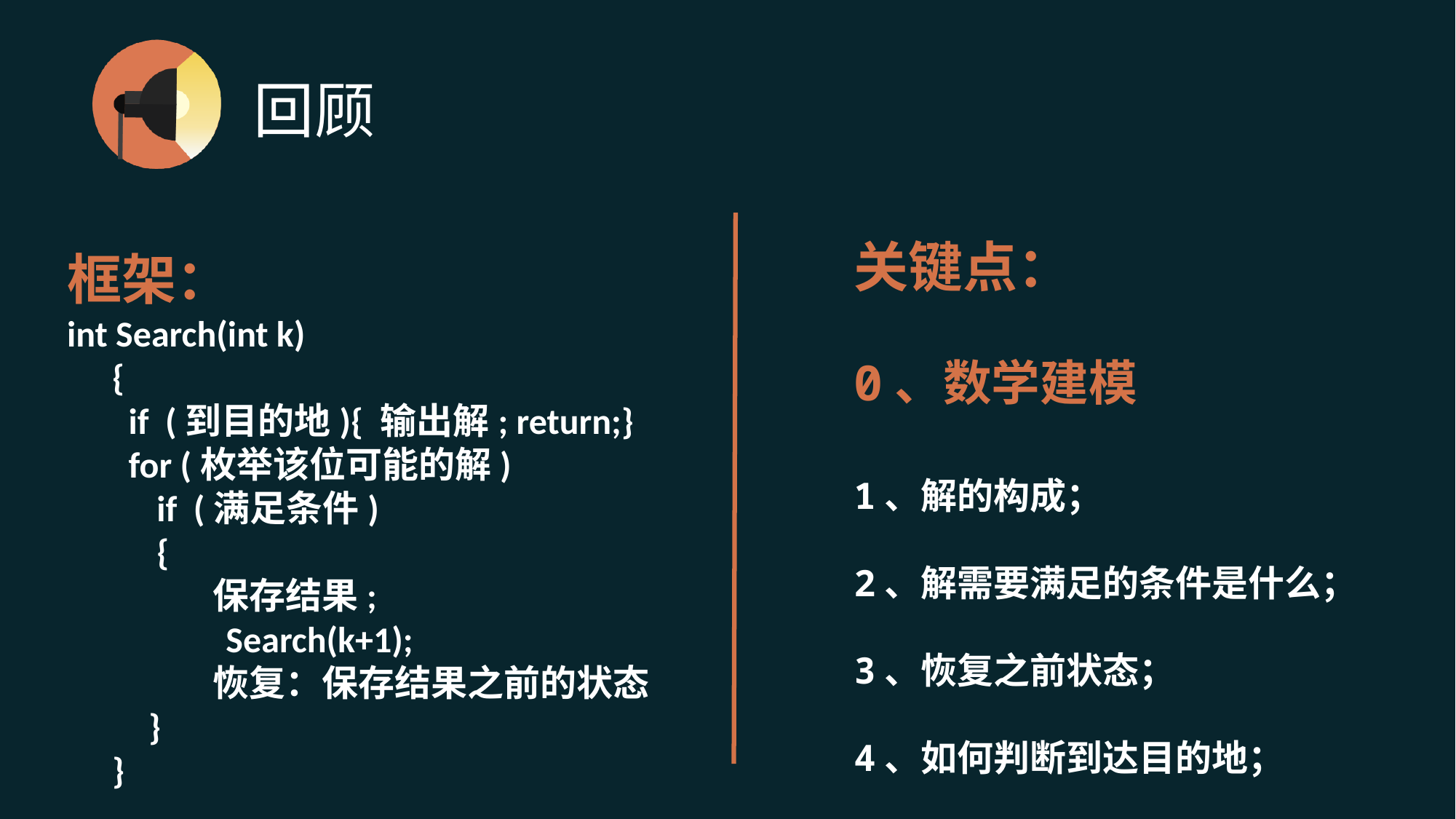

# 回顾
关键点：

1、解的构成；
2、解需要满足的条件是什么；
3、恢复之前状态；
4、如何判断到达目的地；
框架：
int Search(int k)
　{
　  if  (到目的地){ 输出解; return;}
　  for (枚举该位可能的解)
　　 if  (满足条件)
　　 {
　　　　保存结果;
　　　     Search(k+1);
　　　　恢复：保存结果之前的状态
　　}
　}
0、数学建模